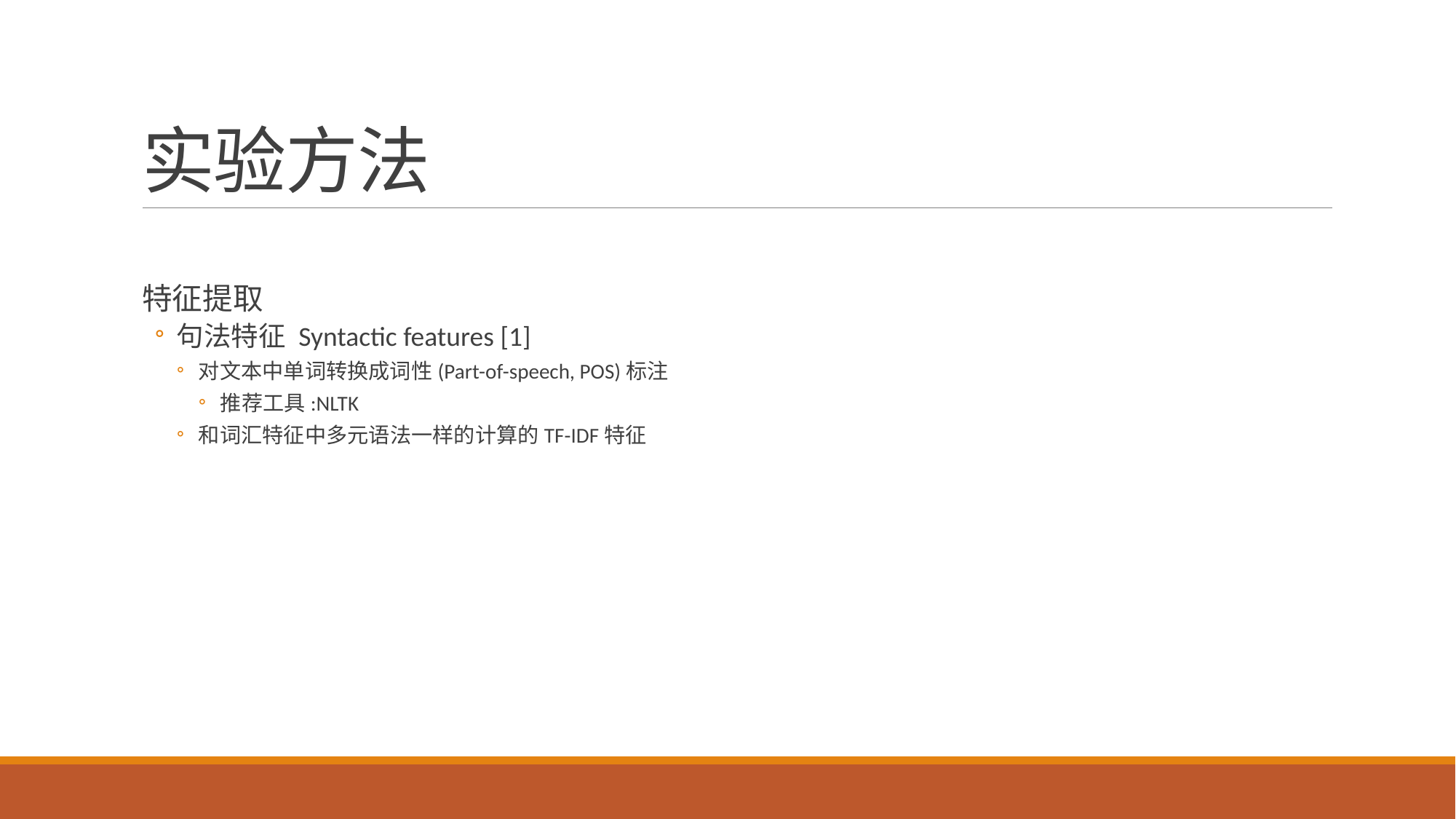

# 实验方法

特征提取
句法特征 Syntactic features [1]
对文本中单词转换成词性(Part-of-speech, POS)标注
推荐工具:NLTK
和词汇特征中多元语法一样的计算的TF-IDF特征